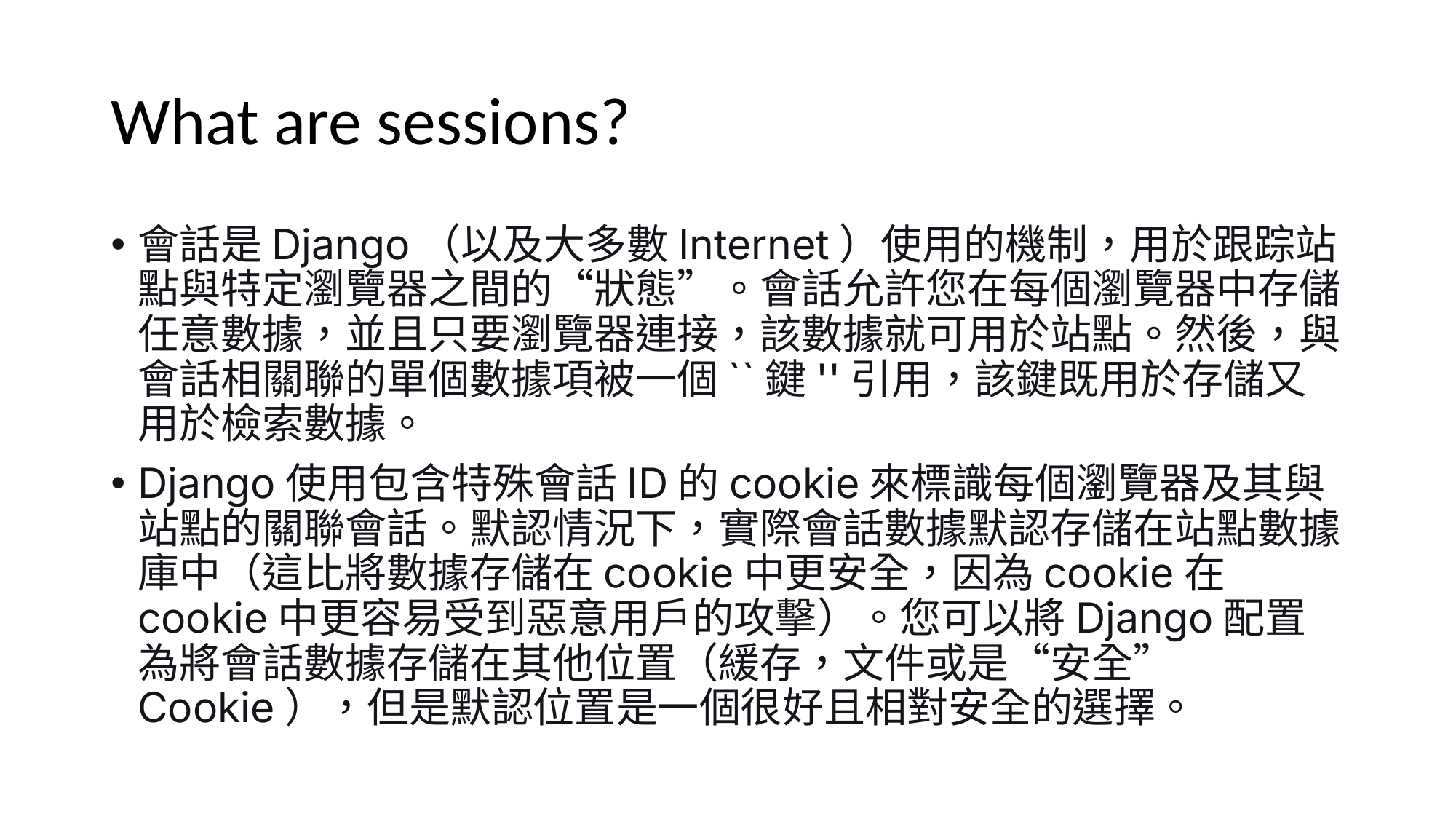

# What are sessions?
會話是Django（以及大多數Internet）使用的機制，用於跟踪站點與特定瀏覽器之間的“狀態”。會話允許您在每個瀏覽器中存儲任意數據，並且只要瀏覽器連接，該數據就可用於站點。然後，與會話相關聯的單個數據項被一個``鍵''引用，該鍵既用於存儲又用於檢索數據。
Django使用包含特殊會話ID的cookie來標識每個瀏覽器及其與站點的關聯會話。默認情況下，實際會話數據默認存儲在站點數據庫中（這比將數據存儲在cookie中更安全，因為cookie在cookie中更容易受到惡意用戶的攻擊）。您可以將Django配置為將會話數據存儲在其他位置（緩存，文件或是“安全” Cookie），但是默認位置是一個很好且相對安全的選擇。